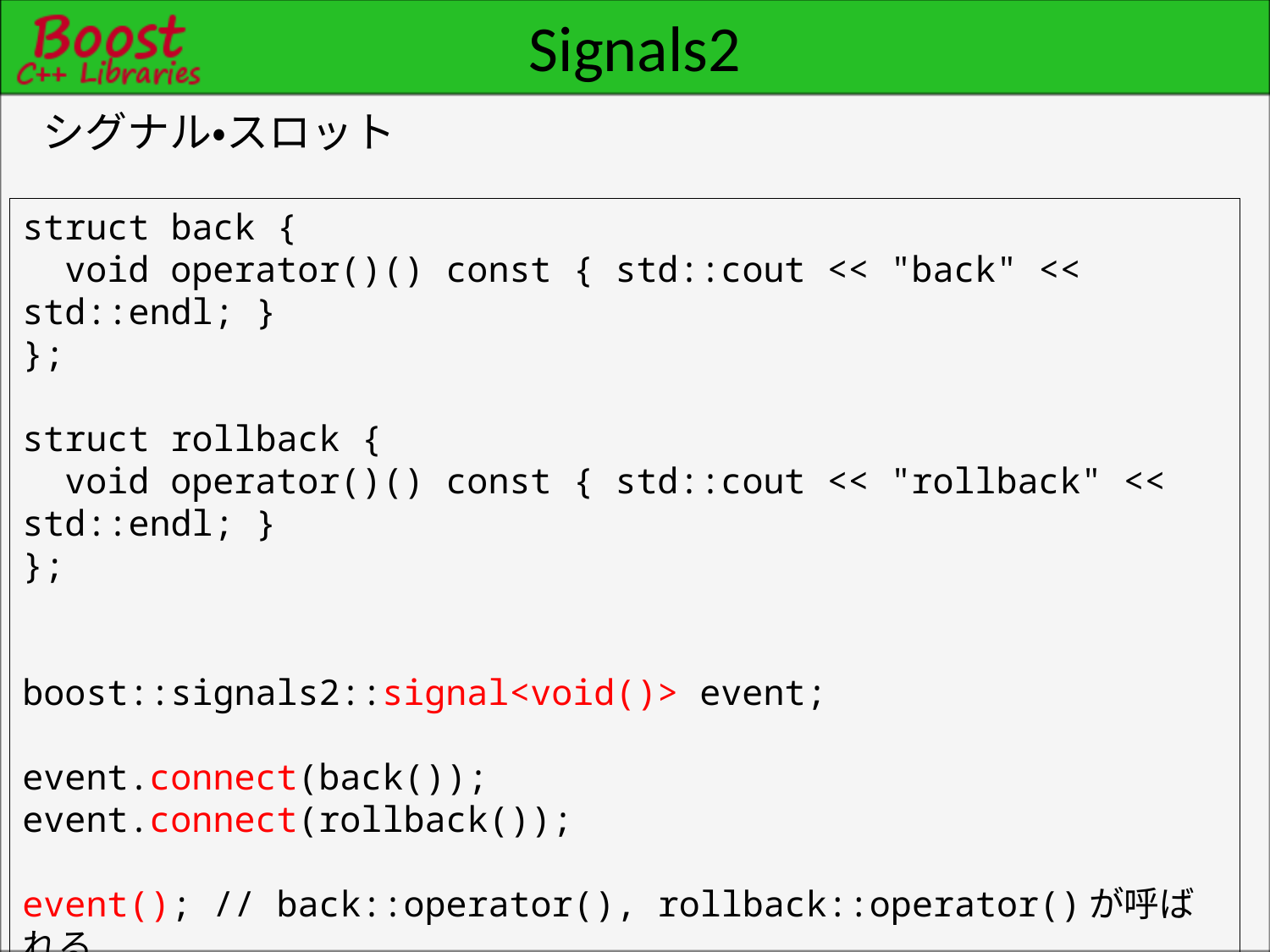

# Signals2
シグナル・スロット
struct back {
  void operator()() const { std::cout << "back" << std::endl; }
};

struct rollback {
  void operator()() const { std::cout << "rollback" << std::endl; }
};

boost::signals2::signal<void()> event;

event.connect(back());
event.connect(rollback());

event(); // back::operator(), rollback::operator()が呼ばれる